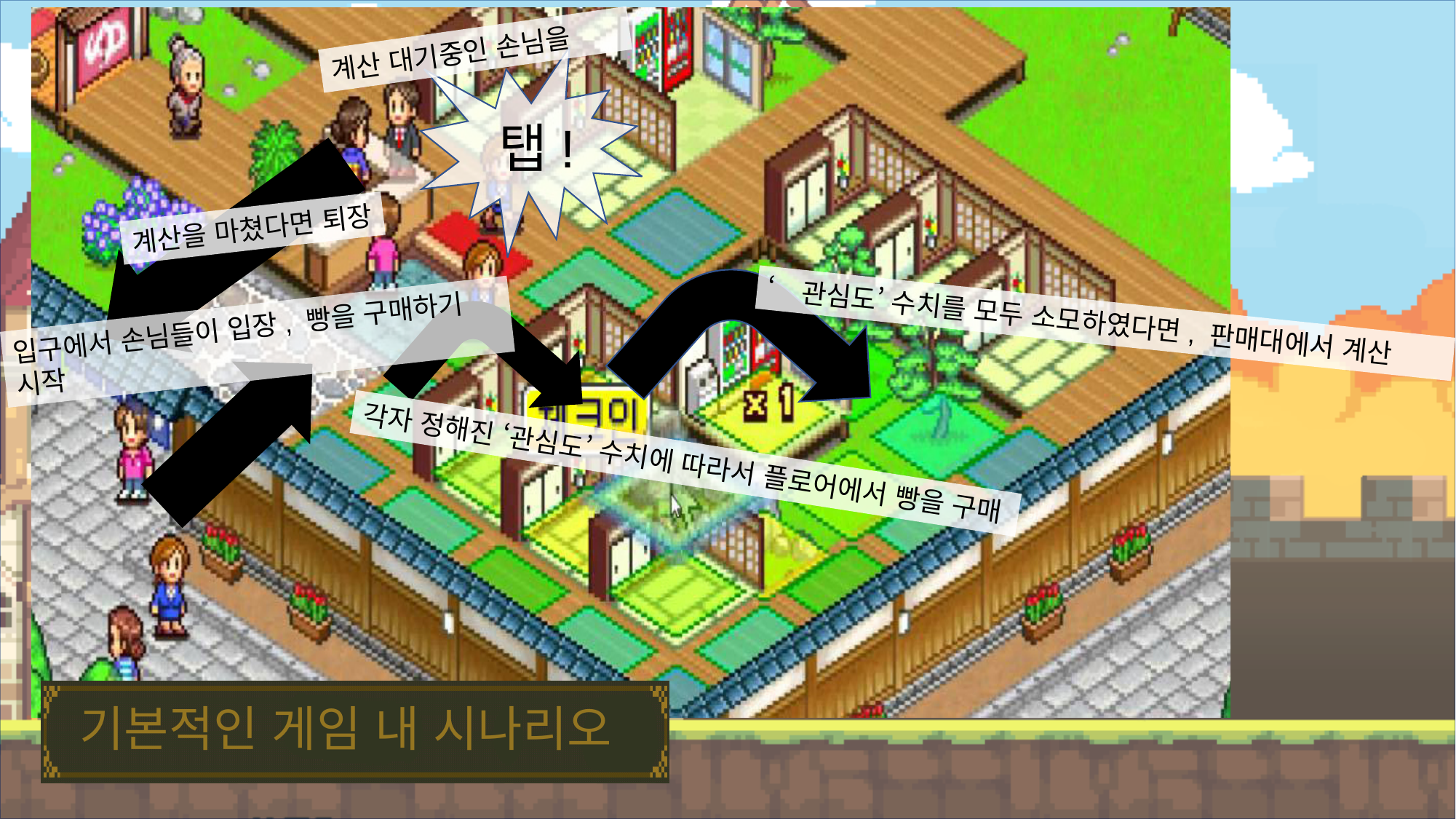

계산 대기중인 손님을

탭!

계산을 마쳤다면 퇴장

‘관심도’ 수치를 모두 소모하였다면, 판매대에서 계산

입구에서 손님들이 입장, 빵을 구매하기 시작

각자 정해진 ‘관심도’ 수치에 따라서 플로어에서 빵을 구매

기본적인 게임 내 시나리오